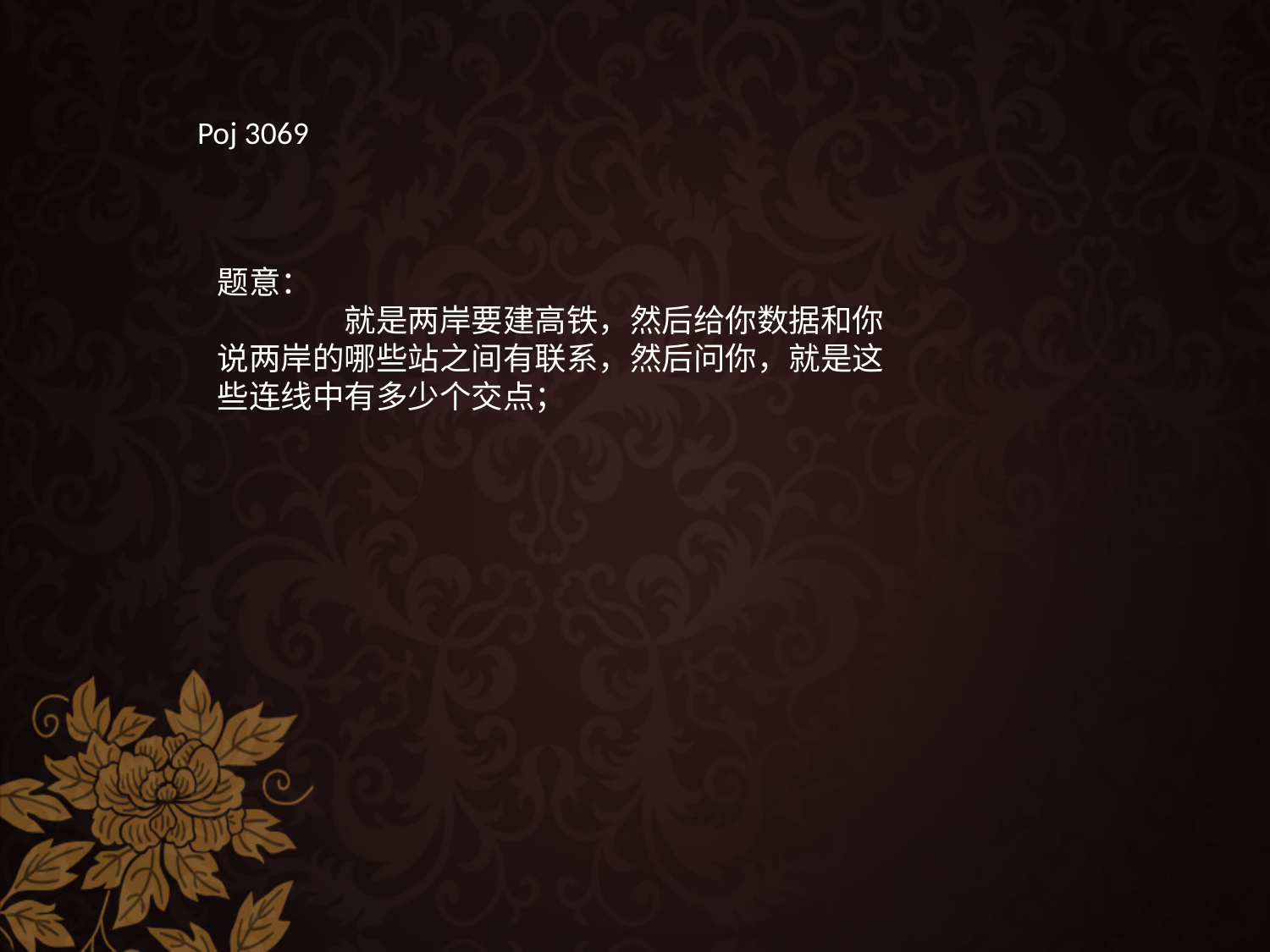

Poj 3069
题意：
	就是两岸要建高铁，然后给你数据和你说两岸的哪些站之间有联系，然后问你，就是这些连线中有多少个交点；